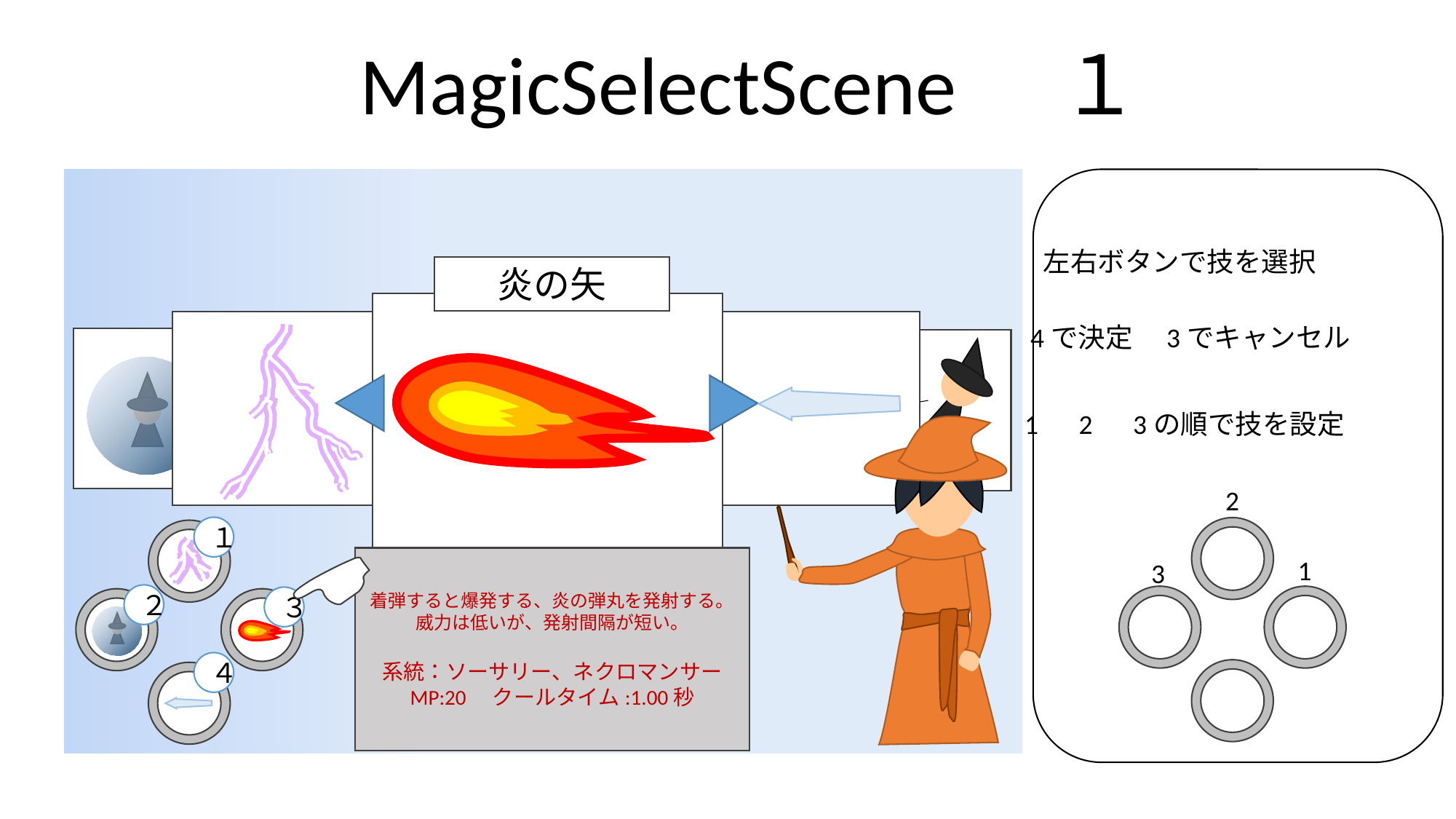

MagicSelectScene　１

左右ボタンで技を選択
炎の矢

4で決定　3でキャンセル

1　2　3の順で技を設定

2
１

着弾すると爆発する、炎の弾丸を発射する。
威力は低いが、発射間隔が短い。

系統：ソーサリー、ネクロマンサー
MP:20　クールタイム:1.00秒
1
3

２

３

４